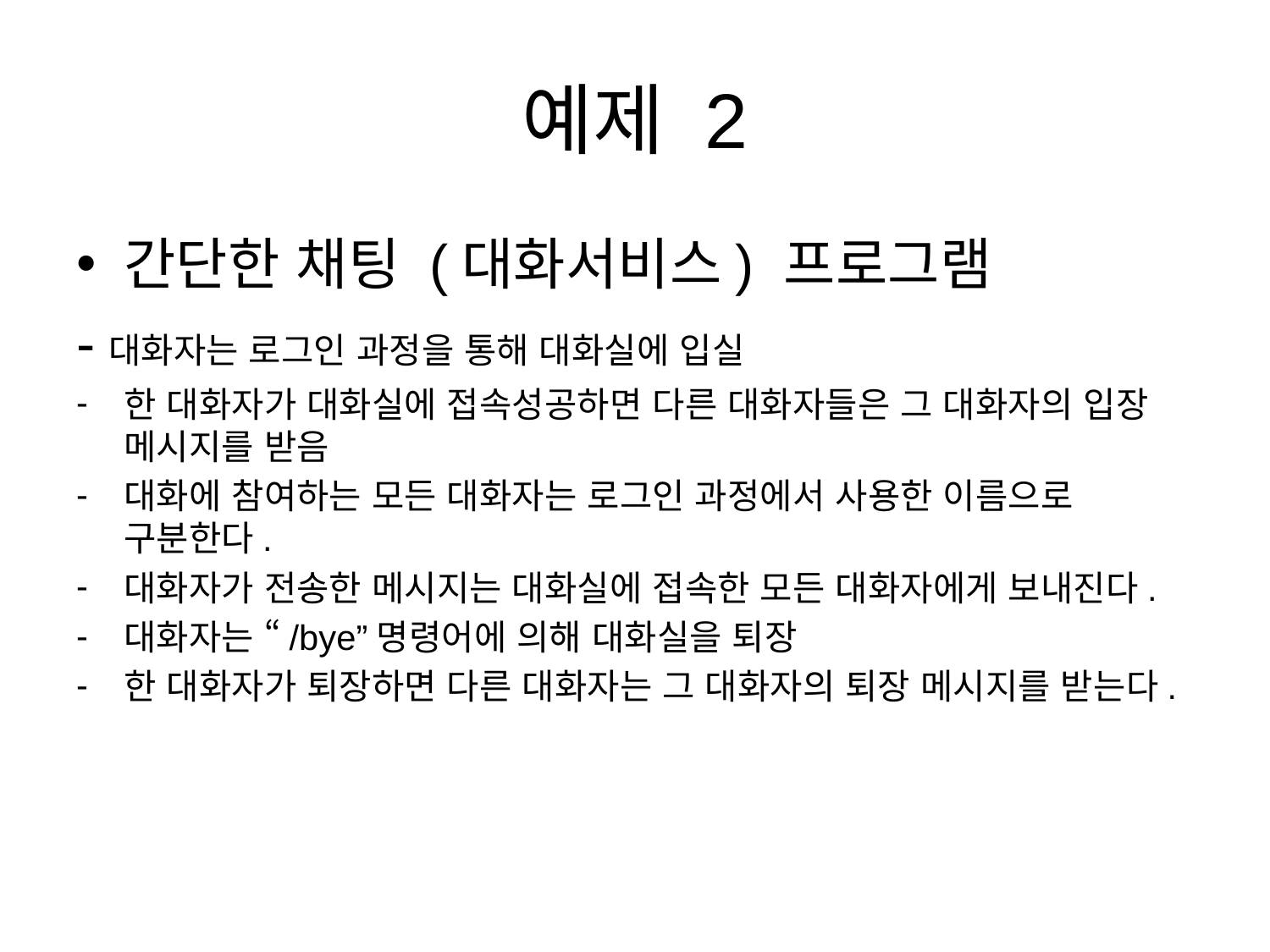

# 예제 2
간단한 채팅 (대화서비스) 프로그램
-대화자는 로그인 과정을 통해 대화실에 입실
한 대화자가 대화실에 접속성공하면 다른 대화자들은 그 대화자의 입장 메시지를 받음
대화에 참여하는 모든 대화자는 로그인 과정에서 사용한 이름으로 구분한다.
대화자가 전송한 메시지는 대화실에 접속한 모든 대화자에게 보내진다.
대화자는 “/bye”명령어에 의해 대화실을 퇴장
한 대화자가 퇴장하면 다른 대화자는 그 대화자의 퇴장 메시지를 받는다.